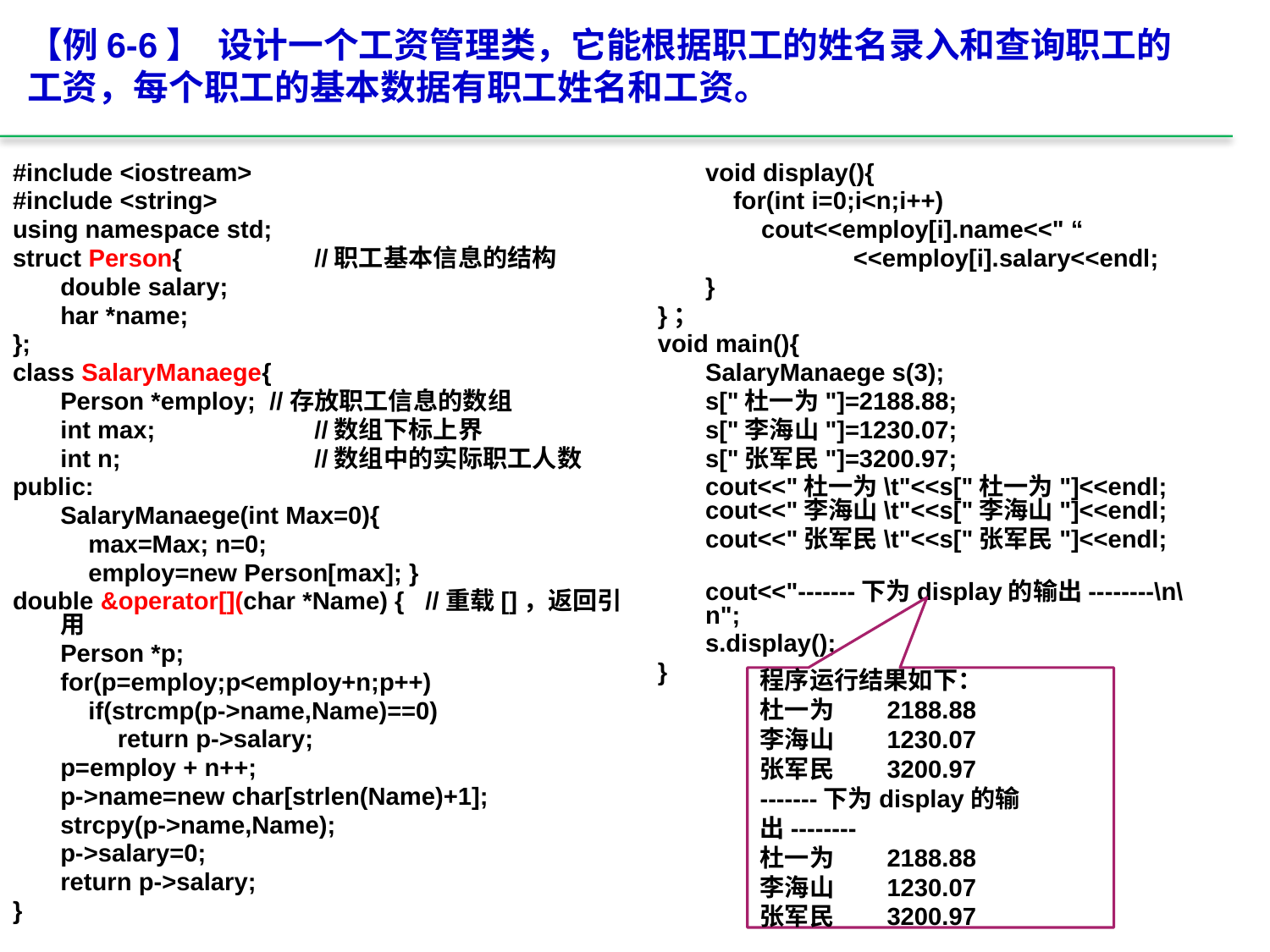

【例6-6】  设计一个工资管理类，它能根据职工的姓名录入和查询职工的工资，每个职工的基本数据有职工姓名和工资。
#include <iostream>
#include <string>
using namespace std;
struct Person{  	//职工基本信息的结构
	double salary;
	har *name;
};
class SalaryManaege{
	Person *employ;  //存放职工信息的数组
	int max;                	//数组下标上界
	int n;                    	//数组中的实际职工人数
public:
	SalaryManaege(int Max=0){
	    max=Max; n=0;
	    employ=new Person[max]; }
double &operator[](char *Name) {   //重载[]，返回引用
	Person *p;
	for(p=employ;p<employ+n;p++)
	    if(strcmp(p->name,Name)==0)
               return p->salary;
	p=employ + n++;
	p->name=new char[strlen(Name)+1];
	strcpy(p->name,Name);
	p->salary=0;
	return p->salary;
}

	void display(){
 	    for(int i=0;i<n;i++)
	        cout<<employ[i].name<<" “
		   <<employ[i].salary<<endl;
	}
}；
void main(){
	SalaryManaege s(3);
	s["杜一为"]=2188.88;
	s["李海山"]=1230.07;
	s["张军民"]=3200.97;
	cout<<"杜一为\t"<<s["杜一为"]<<endl;     cout<<"李海山\t"<<s["李海山"]<<endl;
	cout<<"张军民\t"<<s["张军民"]<<endl;
	cout<<"-------下为display的输出--------\n\n";
	s.display();
}
程序运行结果如下：
杜一为 	2188.88
李海山	1230.07
张军民	3200.97
-------下为display的输出--------
杜一为 	2188.88
李海山	1230.07
张军民	3200.97